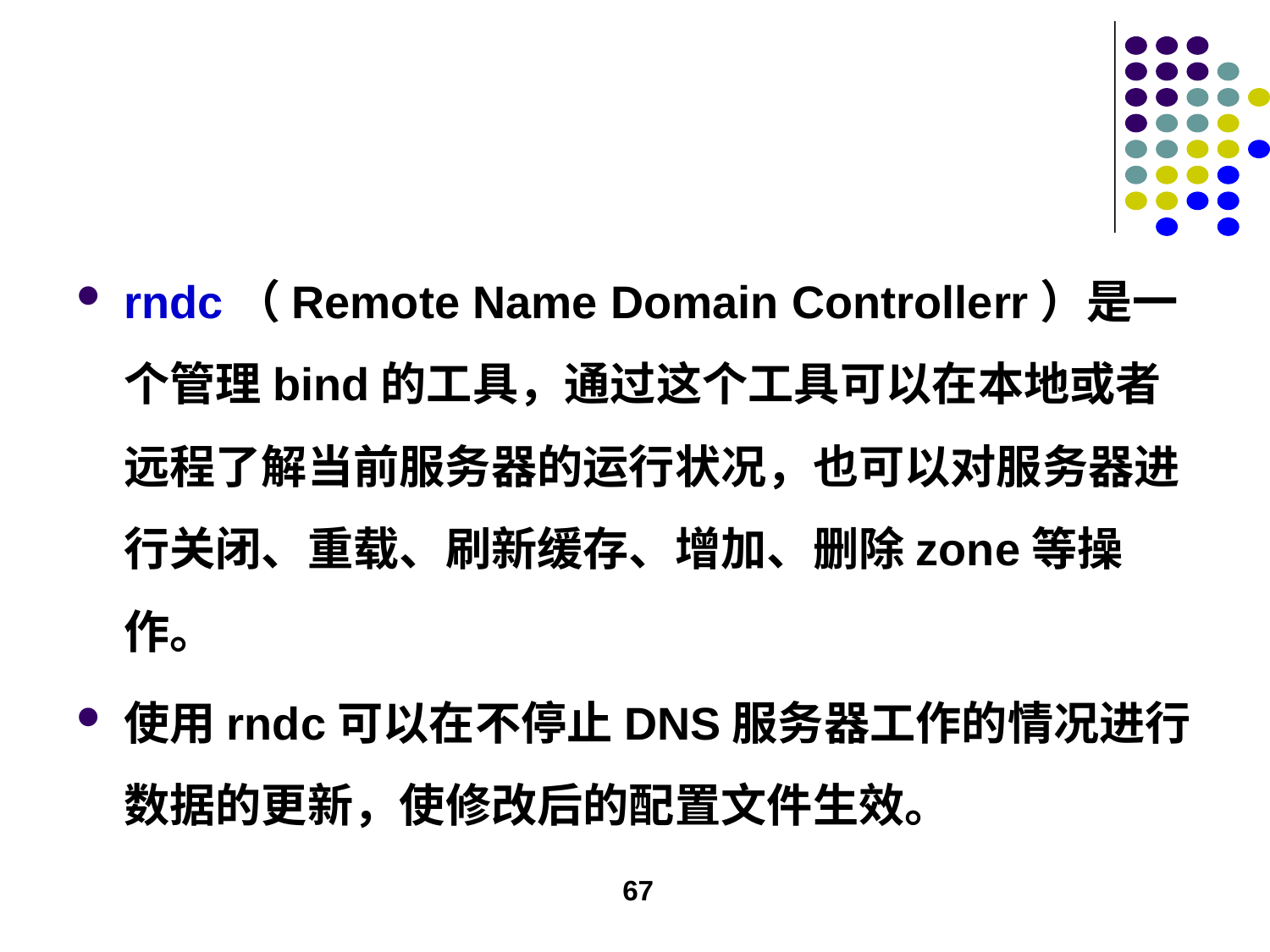

#
rndc（Remote Name Domain Controllerr）是一个管理bind的工具，通过这个工具可以在本地或者远程了解当前服务器的运行状况，也可以对服务器进行关闭、重载、刷新缓存、增加、删除zone等操作。
使用rndc可以在不停止DNS服务器工作的情况进行数据的更新，使修改后的配置文件生效。
67